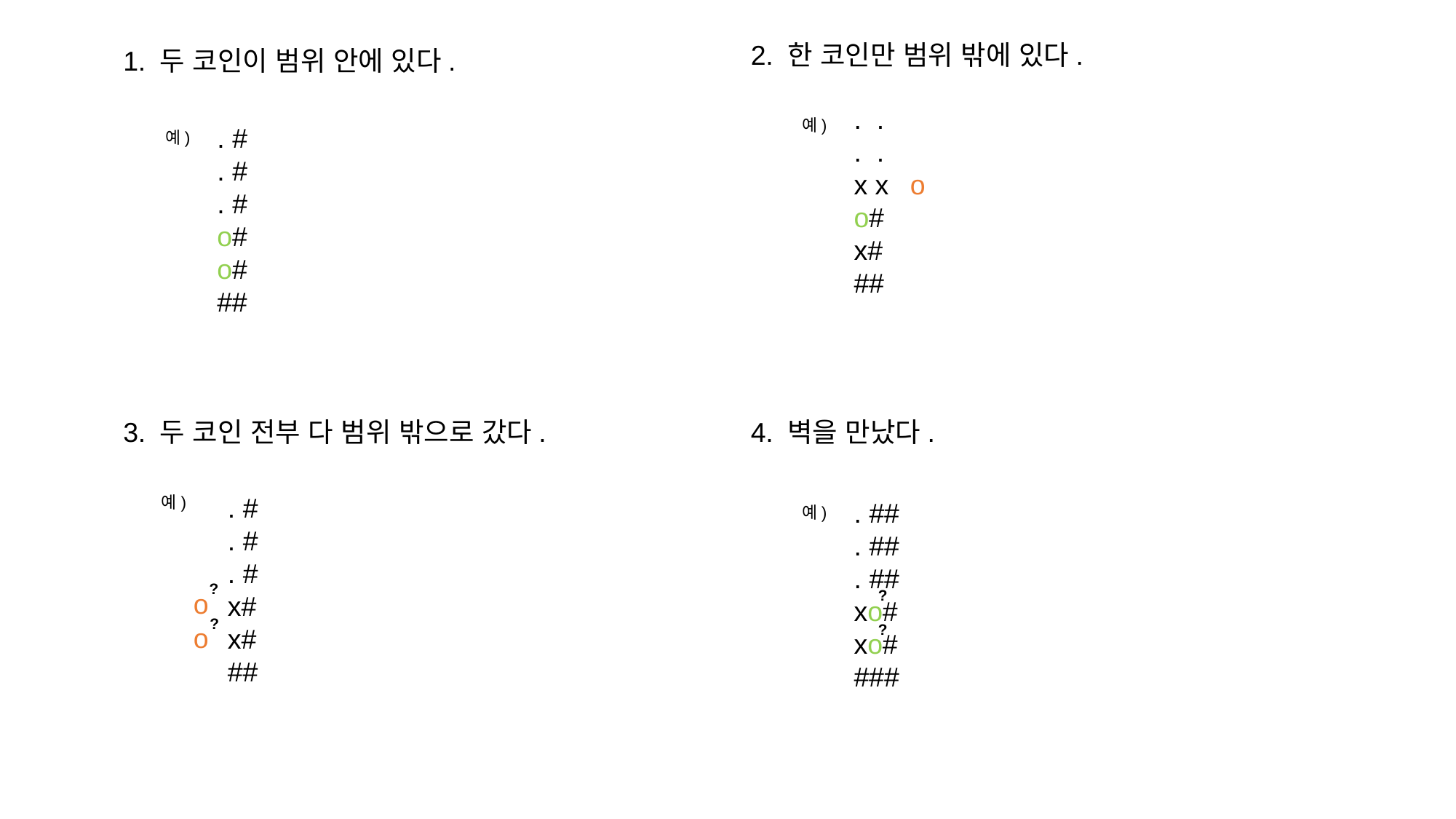

2. 한 코인만 범위 밖에 있다.
1. 두 코인이 범위 안에 있다.
.  .
.  .
x x
o#
x#
##
예)
. #
. #
. #
o#
o#
##
예)
o
3. 두 코인 전부 다 범위 밖으로 갔다.
4. 벽을 만났다.
. #
. #
. #
x#
x#
##
예)
. ##
. ##
. ##
xo#
xo#
###
예)
?
?
o
?
?
o